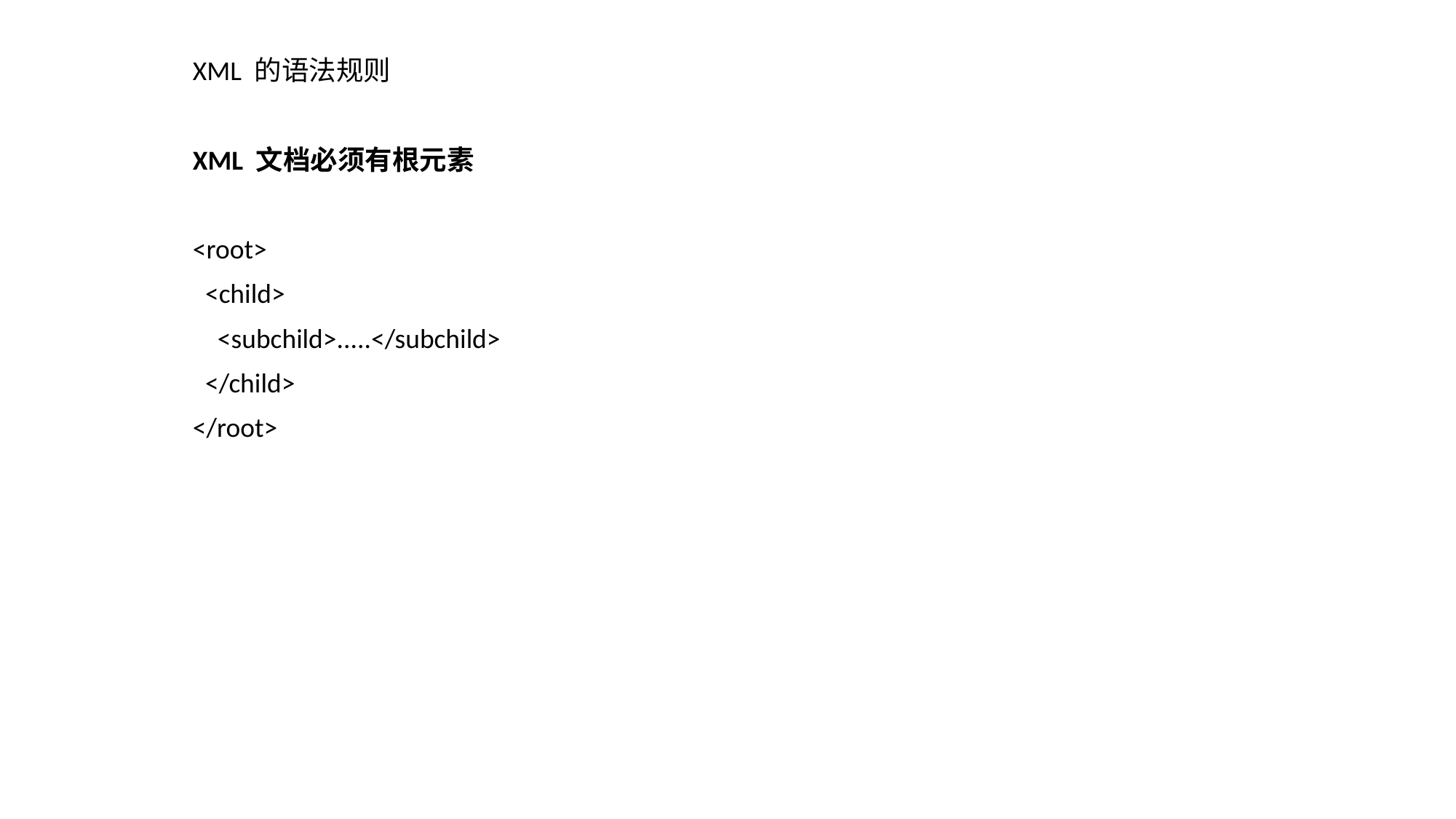

XML 的语法规则

XML 文档必须有根元素

<root>
  <child>
    <subchild>.....</subchild>
  </child>
</root>